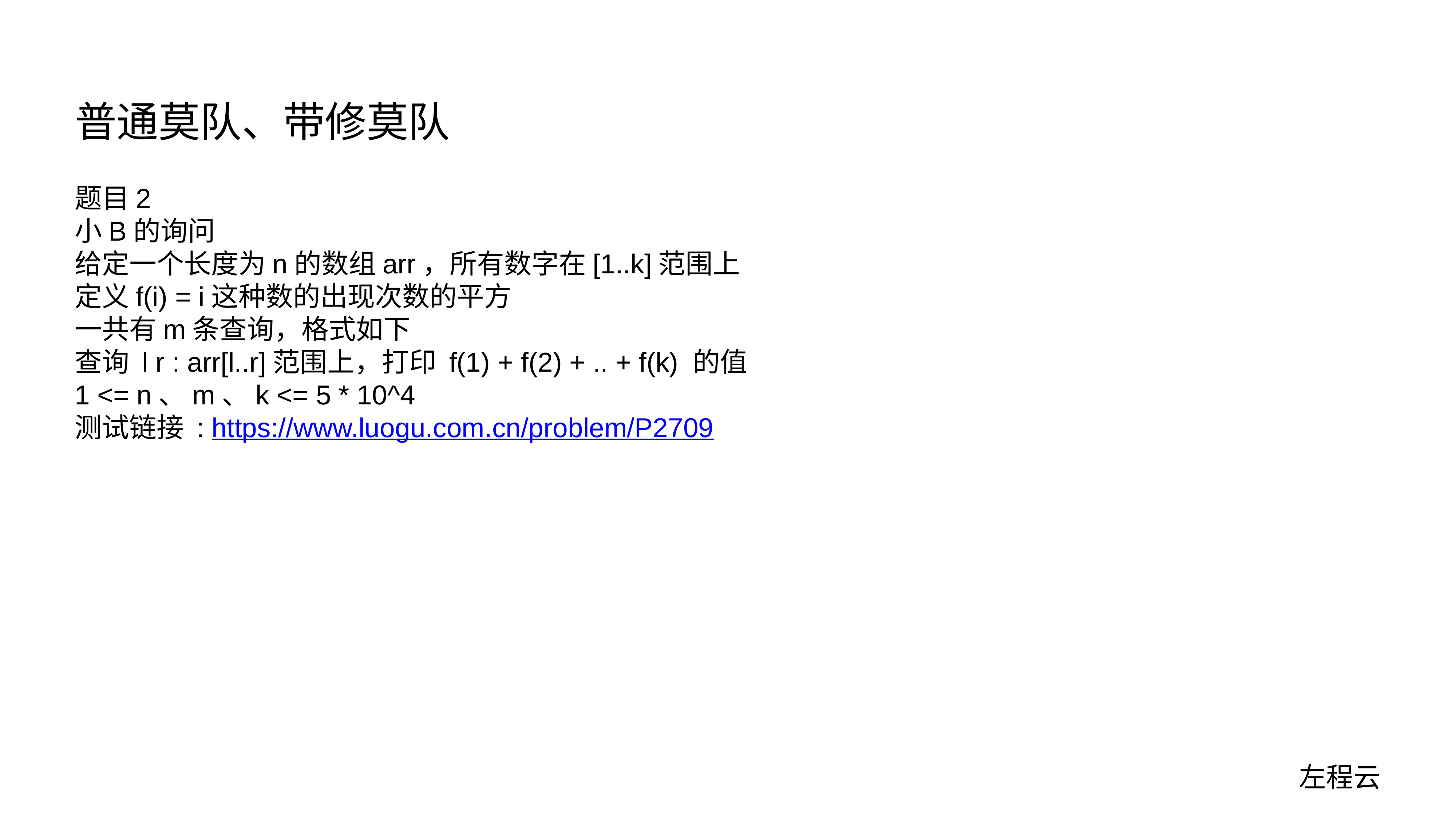

# 普通莫队、带修莫队
题目2
小B的询问
给定一个长度为n的数组arr，所有数字在[1..k]范围上
定义f(i) = i这种数的出现次数的平方
一共有m条查询，格式如下
查询 l r : arr[l..r]范围上，打印 f(1) + f(2) + .. + f(k) 的值
1 <= n、m、k <= 5 * 10^4
测试链接 : https://www.luogu.com.cn/problem/P2709
左程云